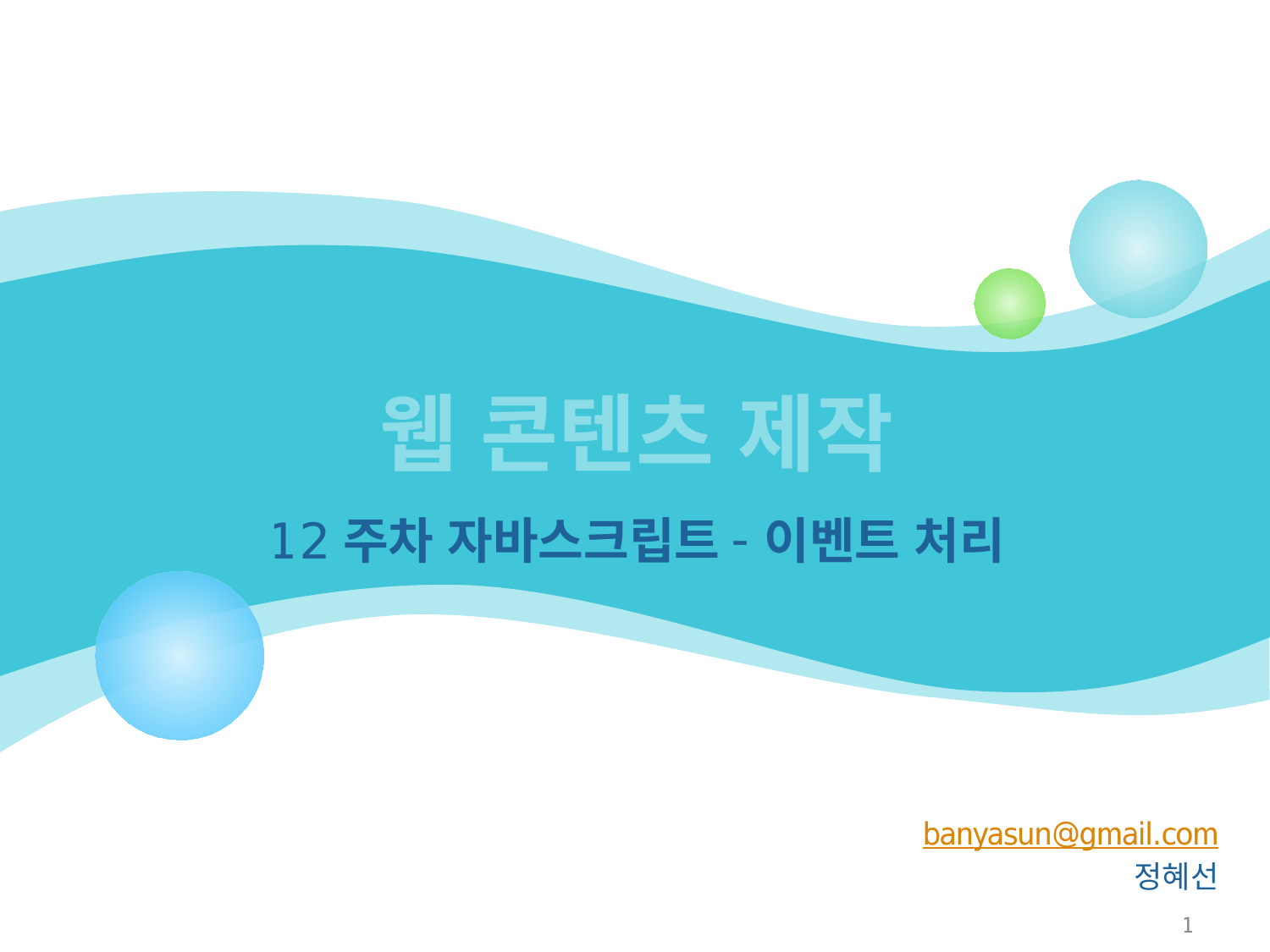

# 웹 콘텐츠 제작
12주차 자바스크립트-이벤트 처리
banyasun@gmail.com
정혜선
1